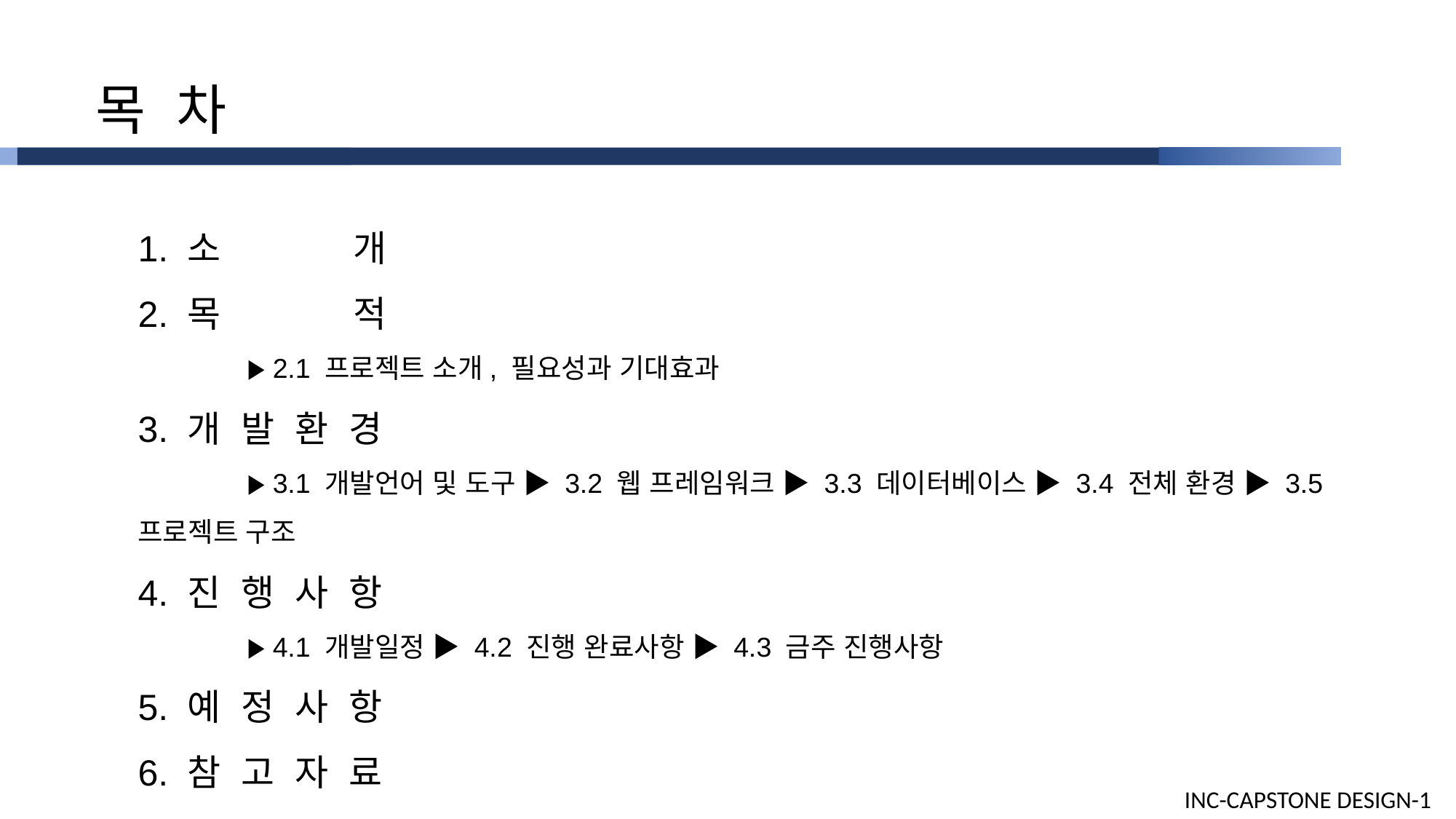

목  차
1. 소             개
2. 목             적
	▶ 2.1 프로젝트 소개, 필요성과 기대효과
3. 개  발  환  경
	▶ 3.1 개발언어 및 도구 ▶ 3.2 웹 프레임워크 ▶ 3.3 데이터베이스 ▶ 3.4 전체 환경 ▶ 3.5 프로젝트 구조
4. 진  행  사  항
	▶ 4.1 개발일정 ▶ 4.2 진행 완료사항 ▶ 4.3 금주 진행사항
5. 예  정  사  항
6. 참  고  자  료